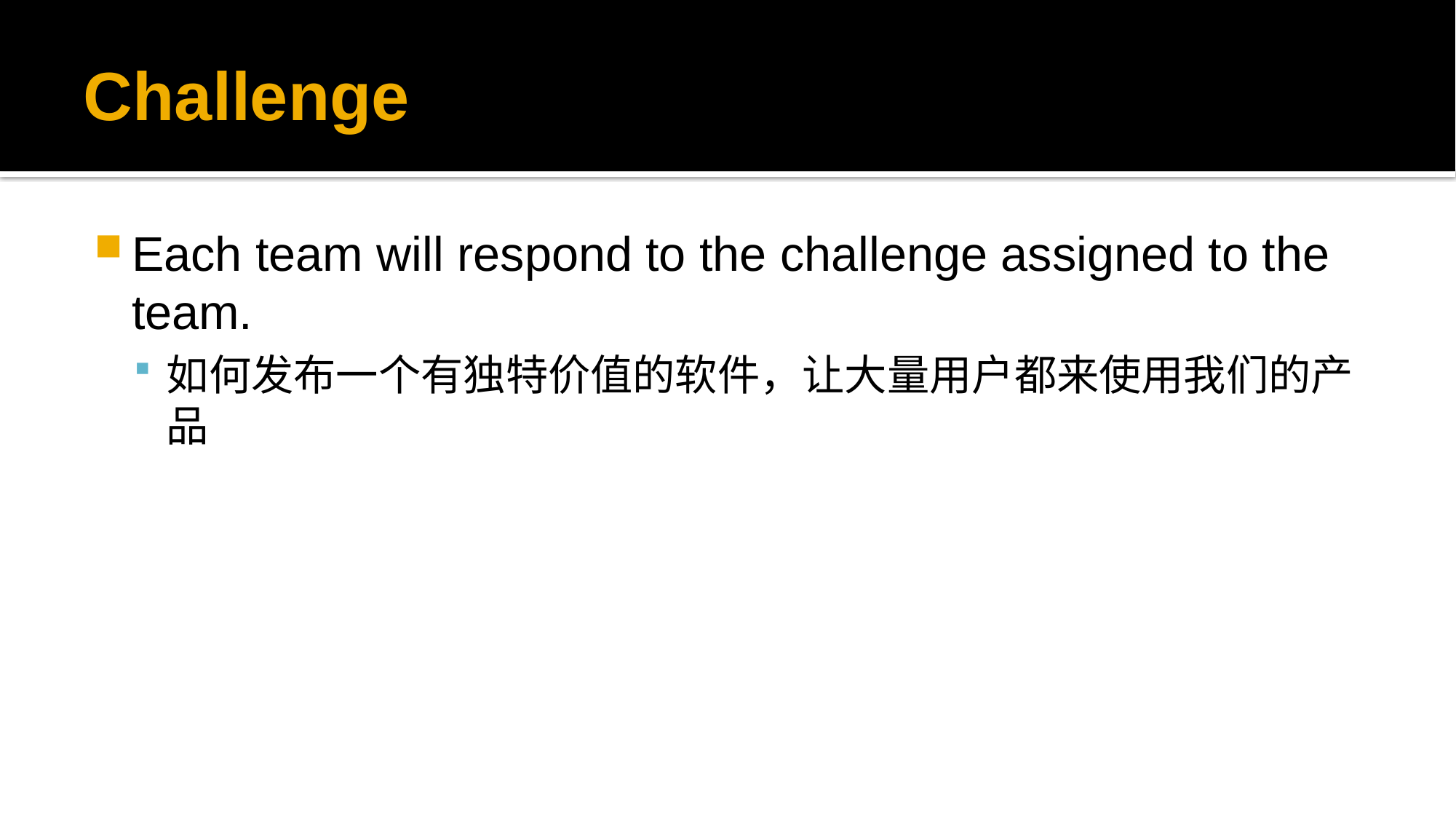

# Challenge
Each team will respond to the challenge assigned to the team.
如何发布一个有独特价值的软件，让大量用户都来使用我们的产品